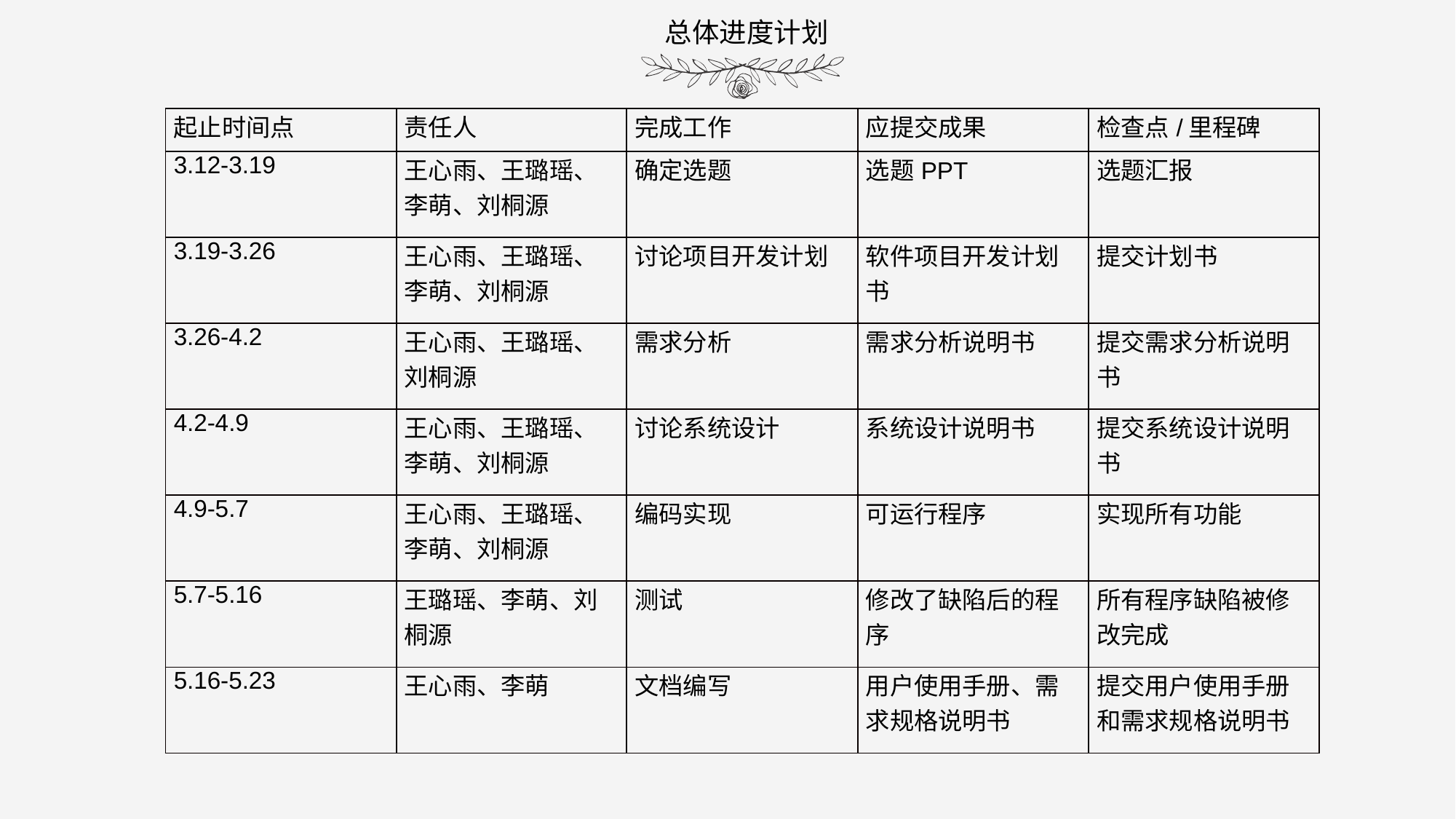

总体进度计划

| 起止时间点 | 责任人 | 完成工作 | 应提交成果 | 检查点/里程碑 |
| --- | --- | --- | --- | --- |
| 3.12-3.19 | 王心雨、王璐瑶、李萌、刘桐源 | 确定选题 | 选题PPT | 选题汇报 |
| 3.19-3.26 | 王心雨、王璐瑶、李萌、刘桐源 | 讨论项目开发计划 | 软件项目开发计划书 | 提交计划书 |
| 3.26-4.2 | 王心雨、王璐瑶、刘桐源 | 需求分析 | 需求分析说明书 | 提交需求分析说明书 |
| 4.2-4.9 | 王心雨、王璐瑶、李萌、刘桐源 | 讨论系统设计 | 系统设计说明书 | 提交系统设计说明书 |
| 4.9-5.7 | 王心雨、王璐瑶、李萌、刘桐源 | 编码实现 | 可运行程序 | 实现所有功能 |
| 5.7-5.16 | 王璐瑶、李萌、刘桐源 | 测试 | 修改了缺陷后的程序 | 所有程序缺陷被修改完成 |
| 5.16-5.23 | 王心雨、李萌 | 文档编写 | 用户使用手册、需求规格说明书 | 提交用户使用手册和需求规格说明书 |